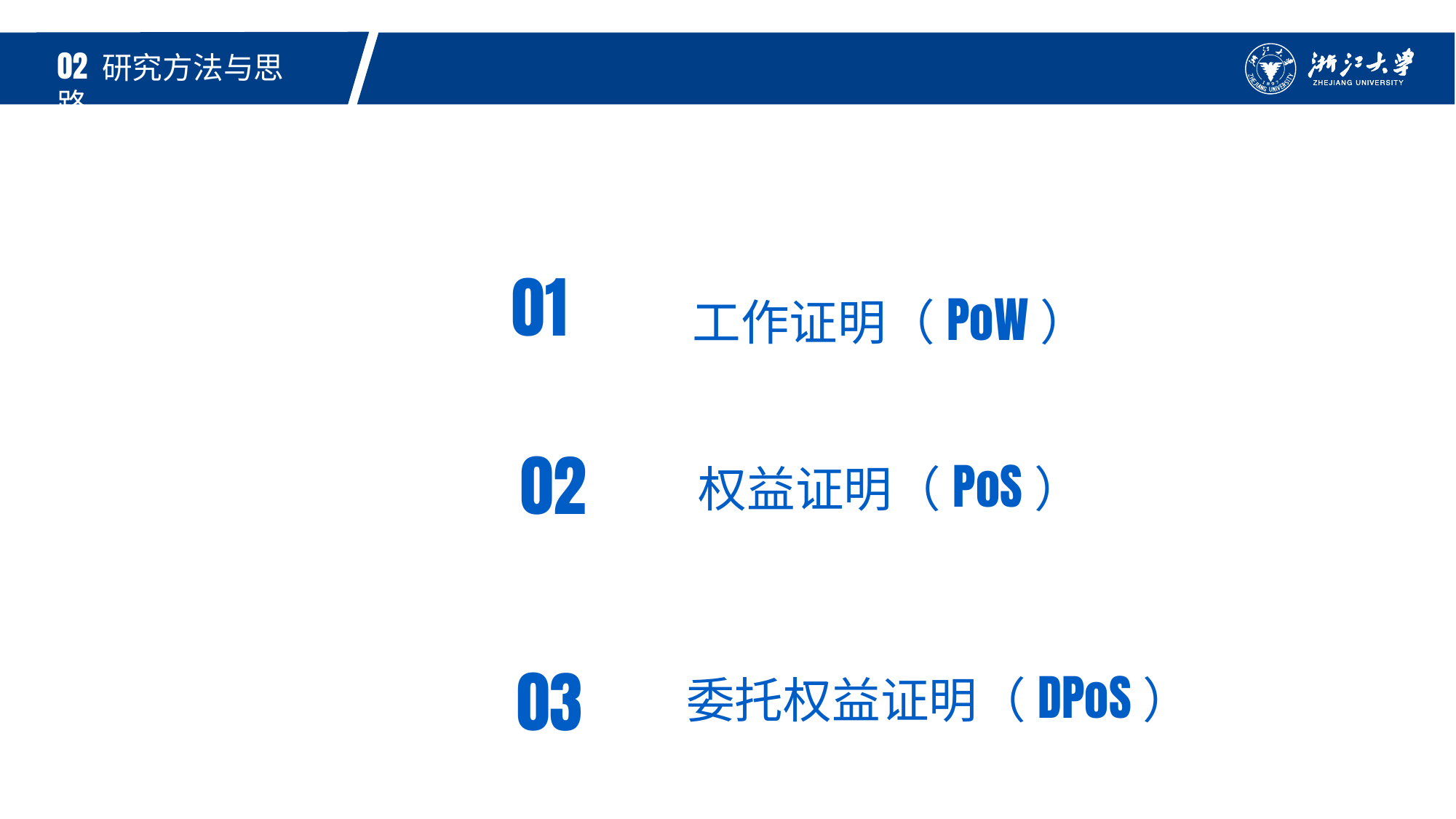

02 研究方法与思路
01
工作证明（PoW）
02
权益证明（PoS）
03
委托权益证明（DPoS）